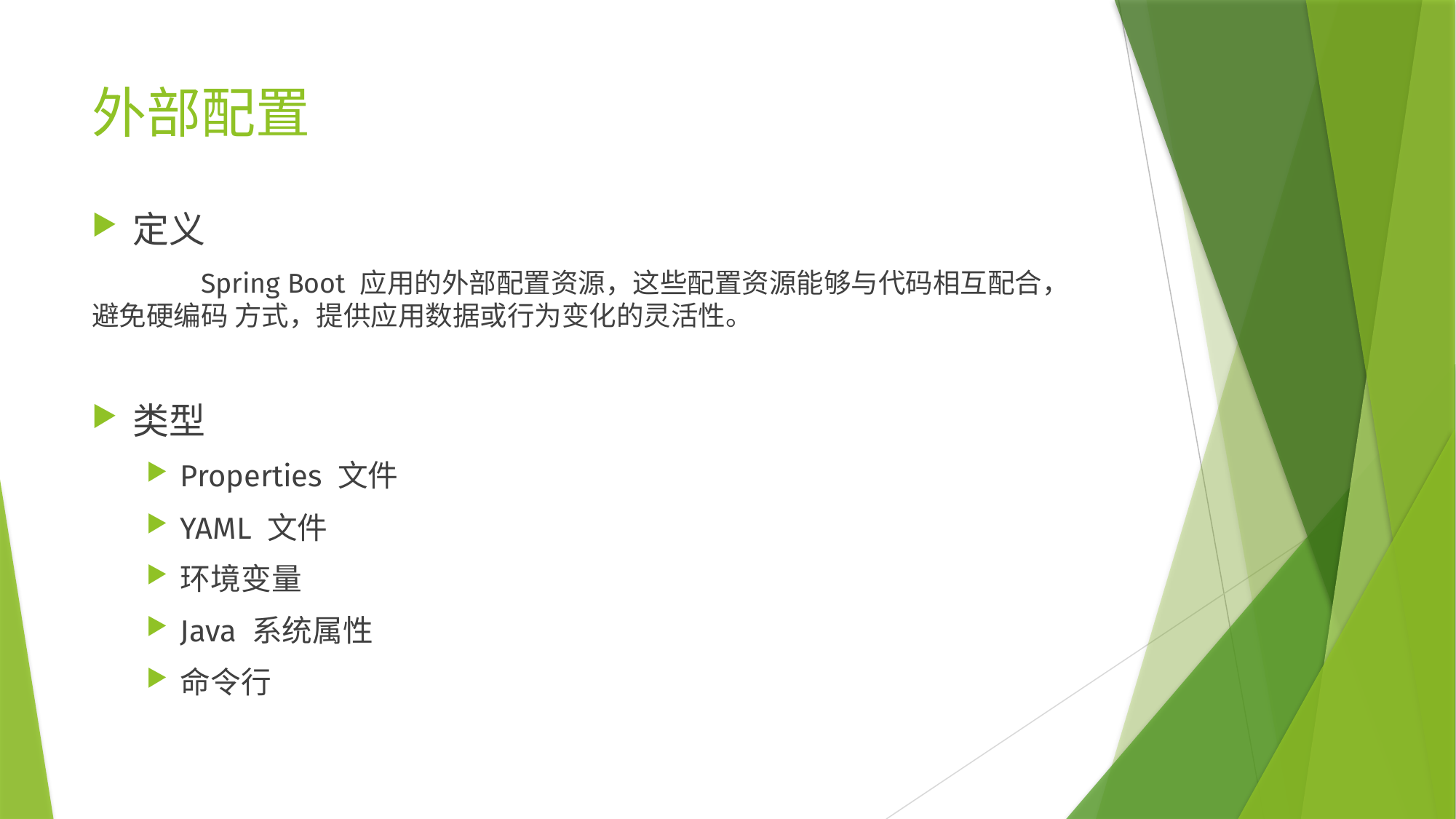

# 外部配置
定义
	Spring Boot 应用的外部配置资源，这些配置资源能够与代码相互配合，避免硬编码 方式，提供应用数据或行为变化的灵活性。

类型
Properties 文件
YAML 文件
环境变量
Java 系统属性
命令行